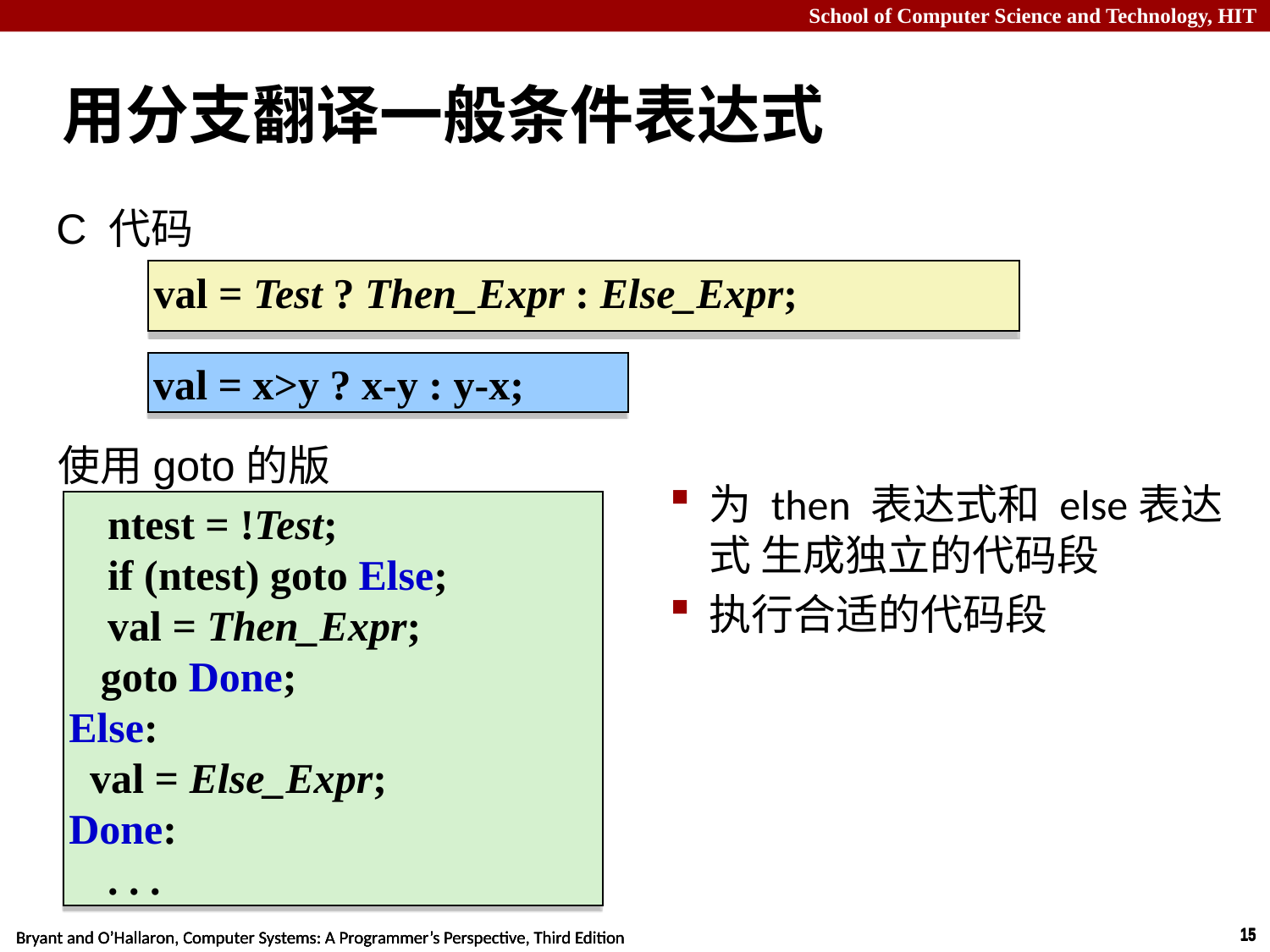

# 用分支翻译一般条件表达式

C 代码
val = Test ? Then_Expr : Else_Expr;
val = x>y ? x-y : y-x;
使用goto的版本
	ntest = !Test;
	if (ntest) goto Else;
	val = Then_Expr;
   goto Done;
Else:
  val = Else_Expr;
Done:
	. . .
为 then 表达式和 else表达式 生成独立的代码段
执行合适的代码段